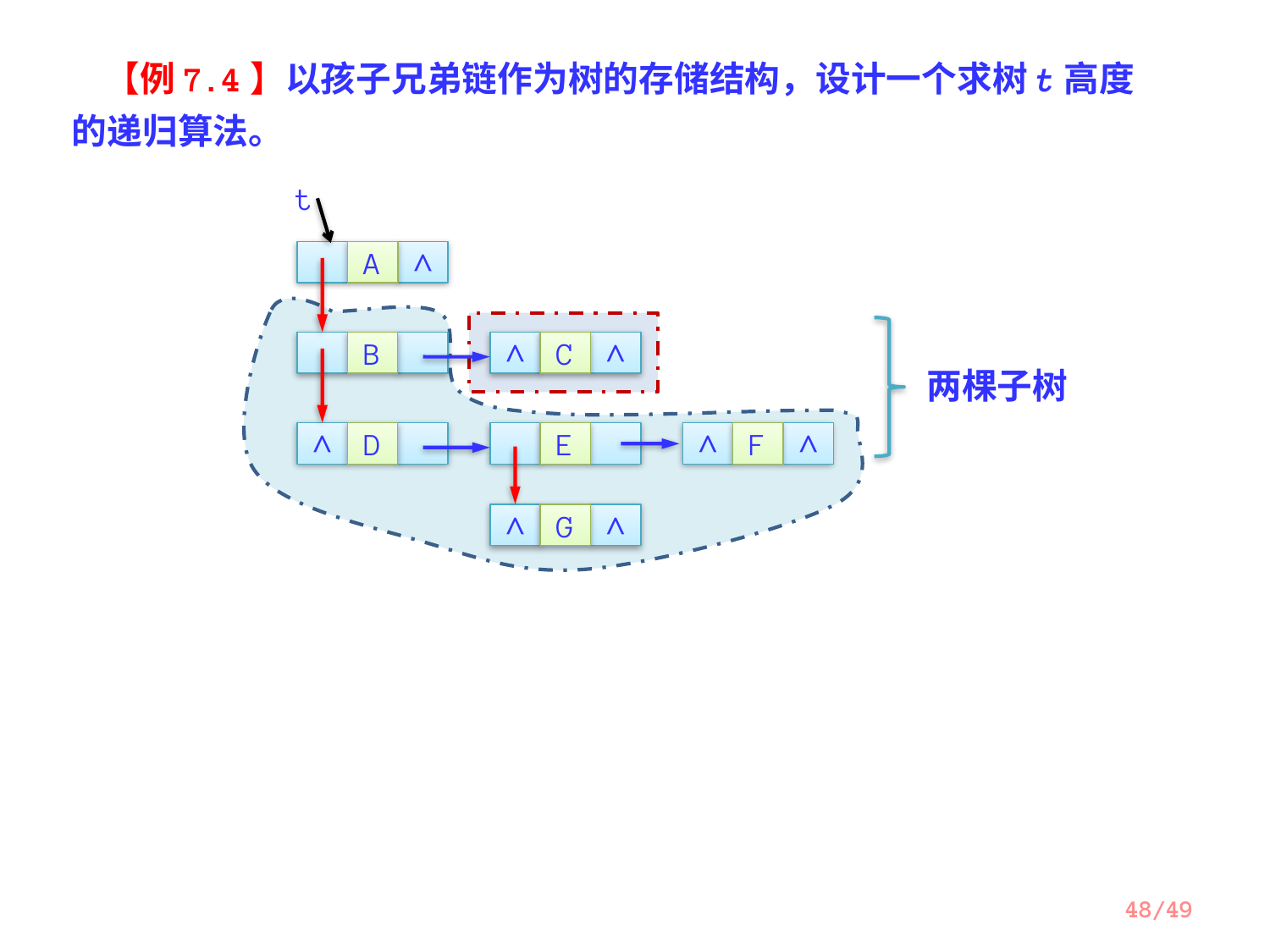

【例7.4】以孩子兄弟链作为树的存储结构，设计一个求树t高度的递归算法。
t

A
∧

B

∧
C
∧

∧
D

E

∧
F
∧

∧
G
∧

两棵子树
48/49